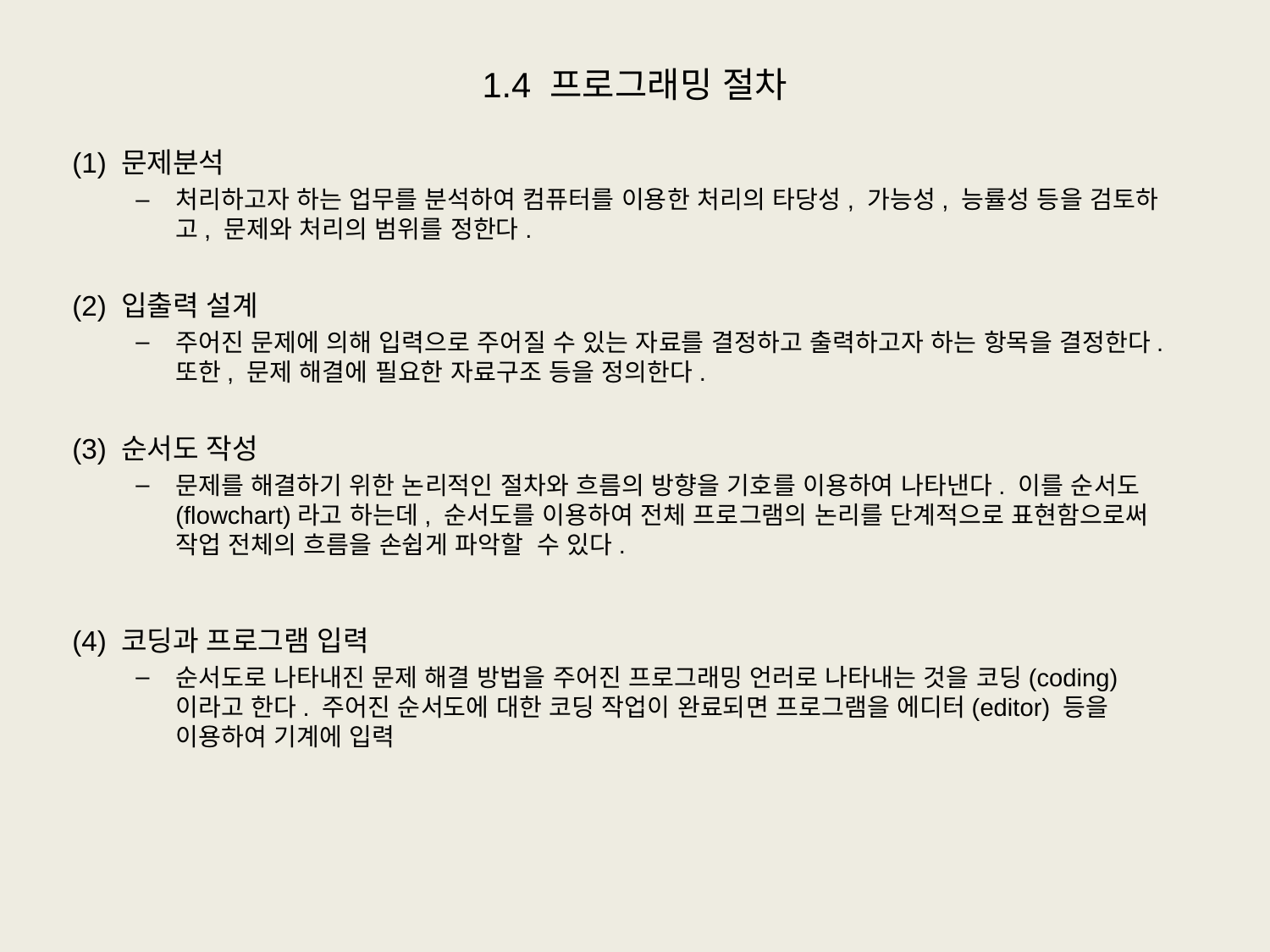

# 1.4 프로그래밍 절차
(1) 문제분석
처리하고자 하는 업무를 분석하여 컴퓨터를 이용한 처리의 타당성, 가능성, 능률성 등을 검토하고, 문제와 처리의 범위를 정한다.

(2) 입출력 설계
주어진 문제에 의해 입력으로 주어질 수 있는 자료를 결정하고 출력하고자 하는 항목을 결정한다. 또한, 문제 해결에 필요한 자료구조 등을 정의한다.

(3) 순서도 작성
문제를 해결하기 위한 논리적인 절차와 흐름의 방향을 기호를 이용하여 나타낸다. 이를 순서도(flowchart)라고 하는데, 순서도를 이용하여 전체 프로그램의 논리를 단계적으로 표현함으로써 작업 전체의 흐름을 손쉽게 파악할  수 있다.

(4) 코딩과 프로그램 입력
순서도로 나타내진 문제 해결 방법을 주어진 프로그래밍 언러로 나타내는 것을 코딩(coding)이라고 한다. 주어진 순서도에 대한 코딩 작업이 완료되면 프로그램을 에디터(editor) 등을 이용하여 기계에 입력